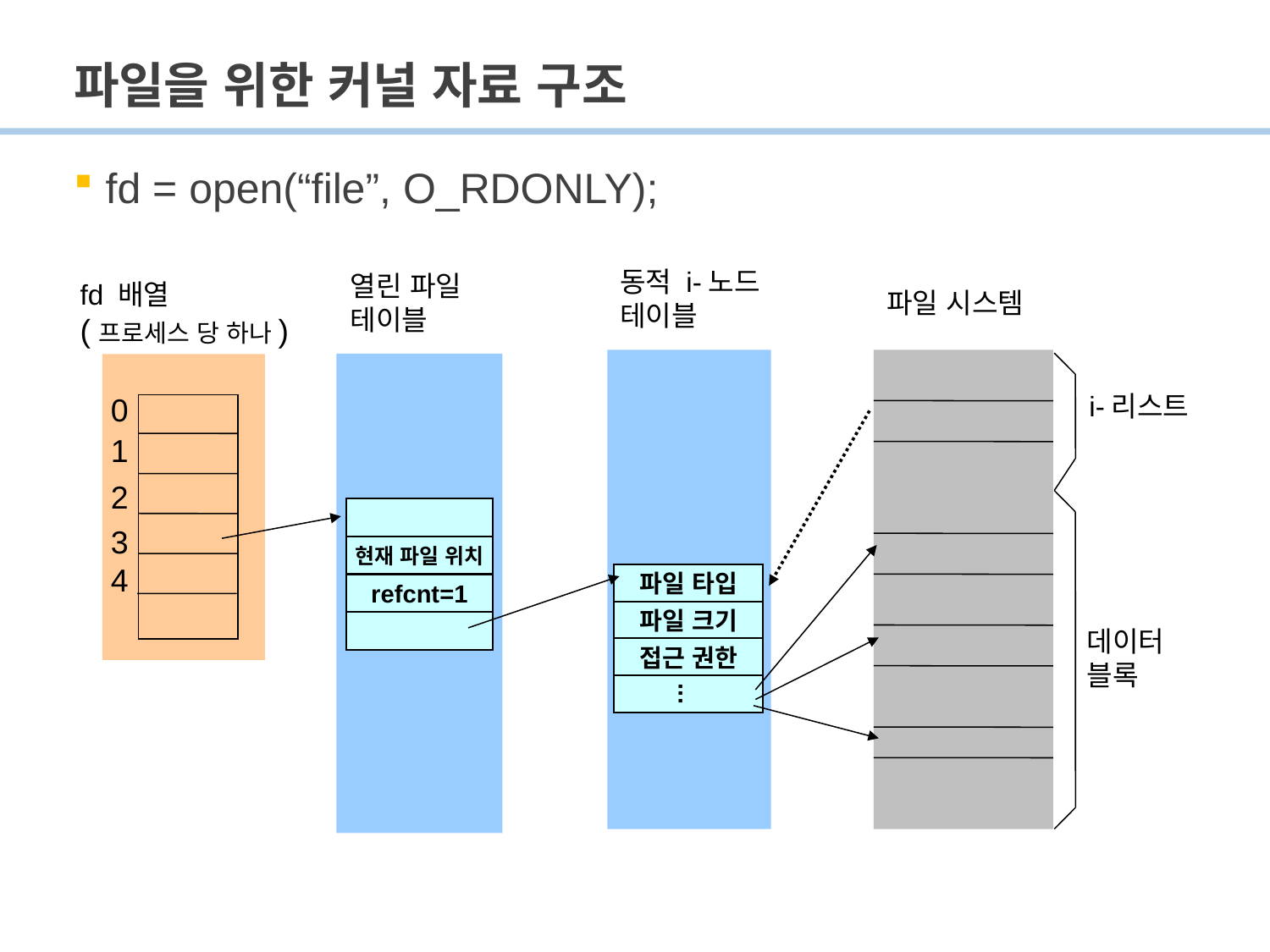

# 파일을 위한 커널 자료 구조
fd = open(“file”, O_RDONLY);
동적 i-노드  테이블
열린 파일 테이블
fd 배열           (프로세스 당 하나)
파일 시스템

i-리스트
0

1

2

현재 파일 위치
refcnt=1

34

파일 타입
파일 크기
접근 권한
...

데이터 블록